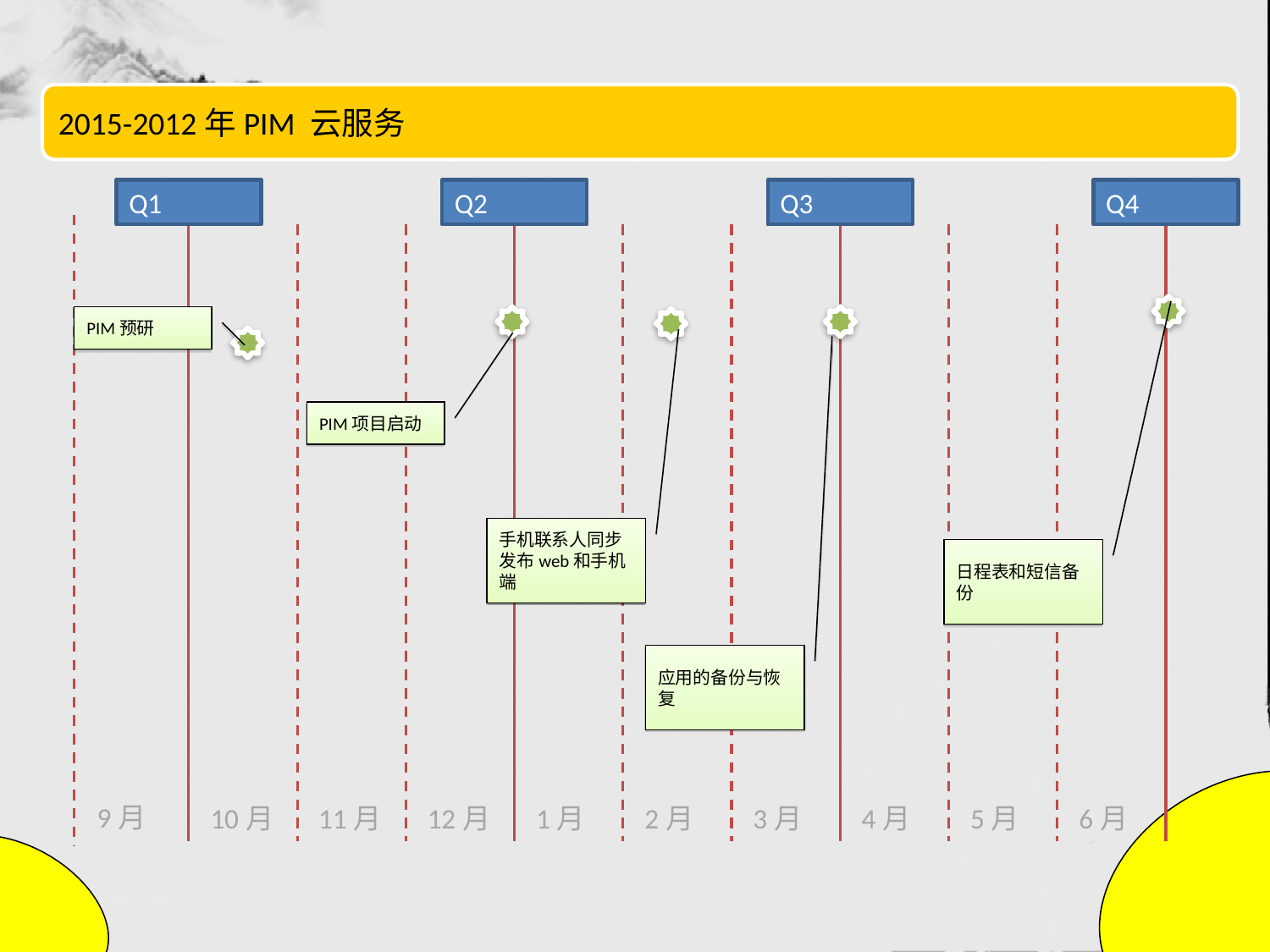

2015-2012年PIM 云服务

Q1
Q2
Q3
Q4
10月
11月
12月
1月
2月
3月
4月
5月
6月

PIM预研

PIM项目启动
手机联系人同步发布web和手机端
日程表和短信备份
应用的备份与恢复

9月